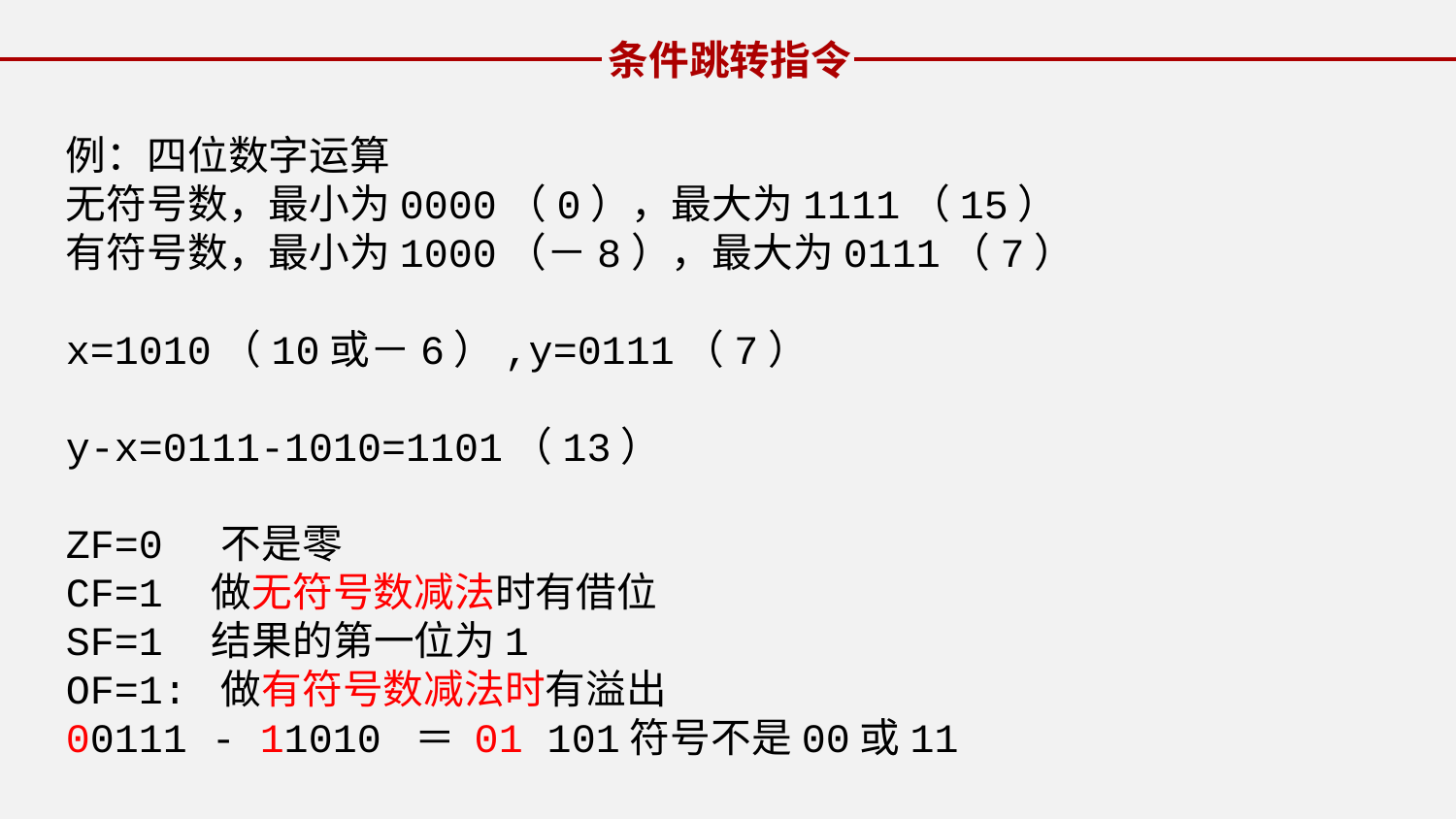

条件跳转指令
例：四位数字运算
无符号数，最小为0000（0），最大为1111（15）
有符号数，最小为1000（－8），最大为0111（7）

x=1010（10或－6）,y=0111（7）

y-x=0111-1010=1101（13）

ZF=0  不是零
CF=1	做无符号数减法时有借位
SF=1	结果的第一位为1
OF=1: 做有符号数减法时有溢出
00111 - 11010 ＝ 01 101符号不是00或11